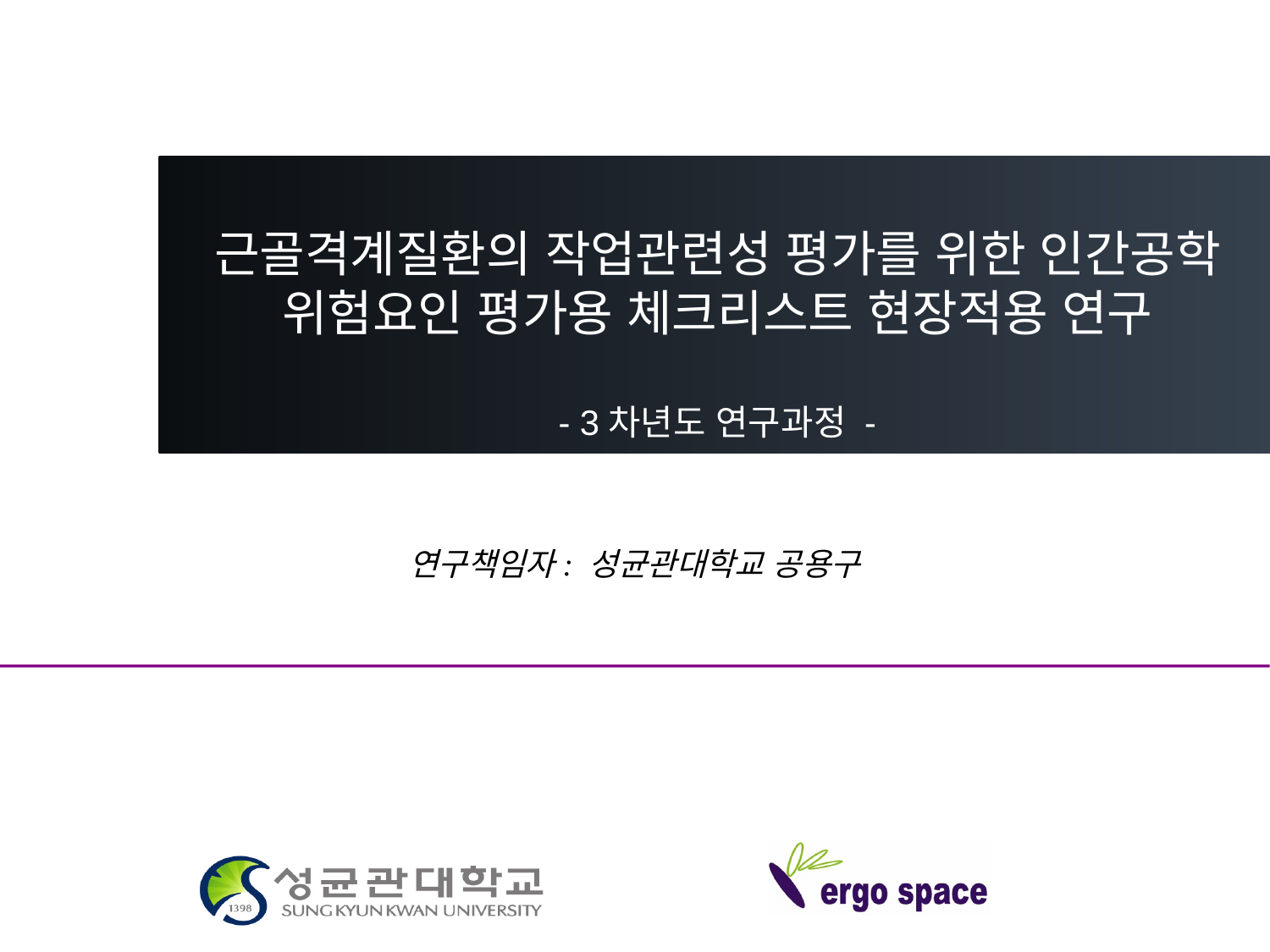

# 근골격계질환의 작업관련성 평가를 위한 인간공학 위험요인 평가용 체크리스트 현장적용 연구 - 3차년도 연구과정 -
연구책임자: 성균관대학교 공용구